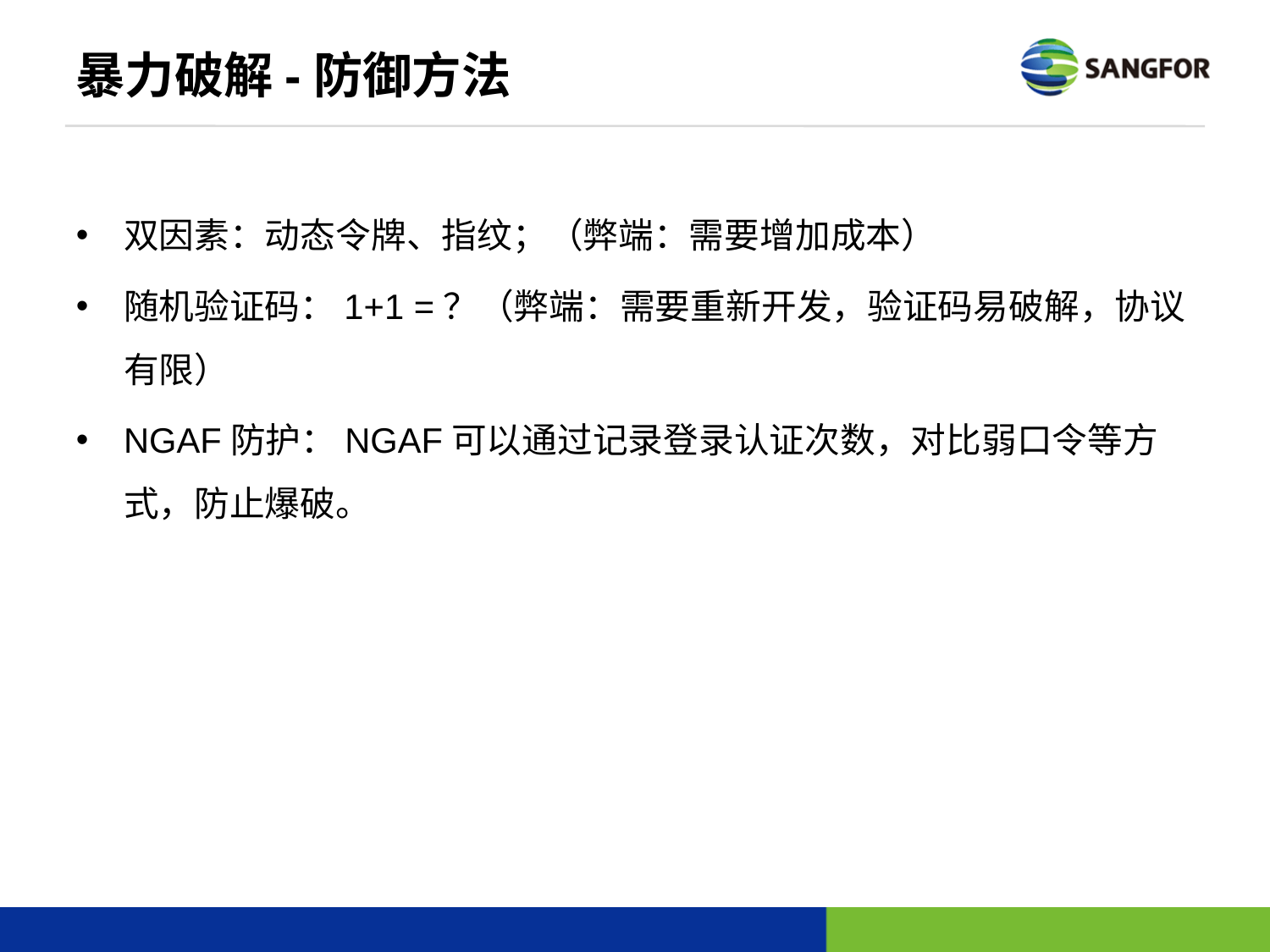

# 暴力破解-防御方法
双因素：动态令牌、指纹；（弊端：需要增加成本）
随机验证码：1+1 =？（弊端：需要重新开发，验证码易破解，协议有限）
NGAF防护：NGAF可以通过记录登录认证次数，对比弱口令等方式，防止爆破。